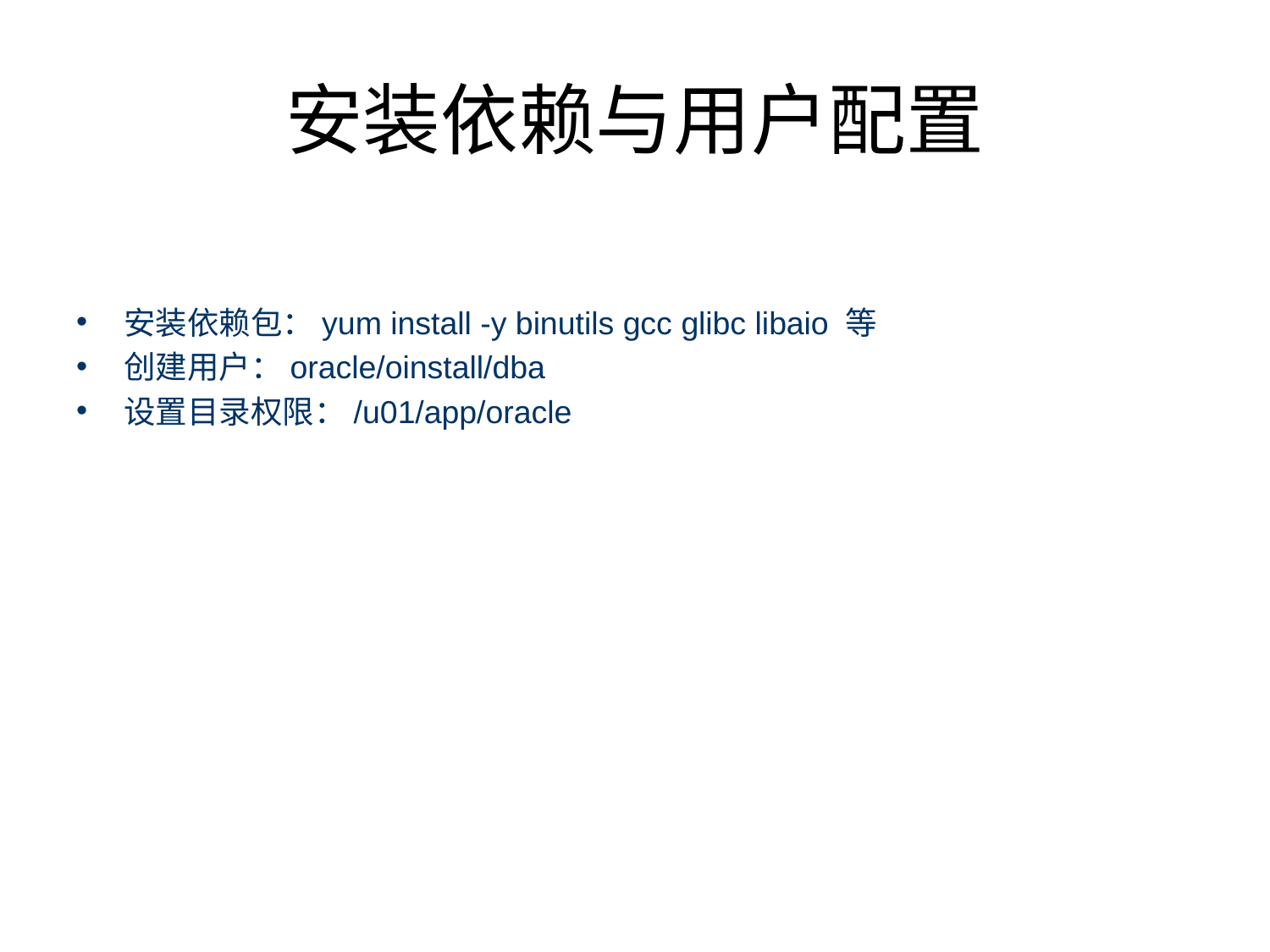

# 安装依赖与用户配置

安装依赖包：yum install -y binutils gcc glibc libaio 等
创建用户：oracle/oinstall/dba
设置目录权限：/u01/app/oracle